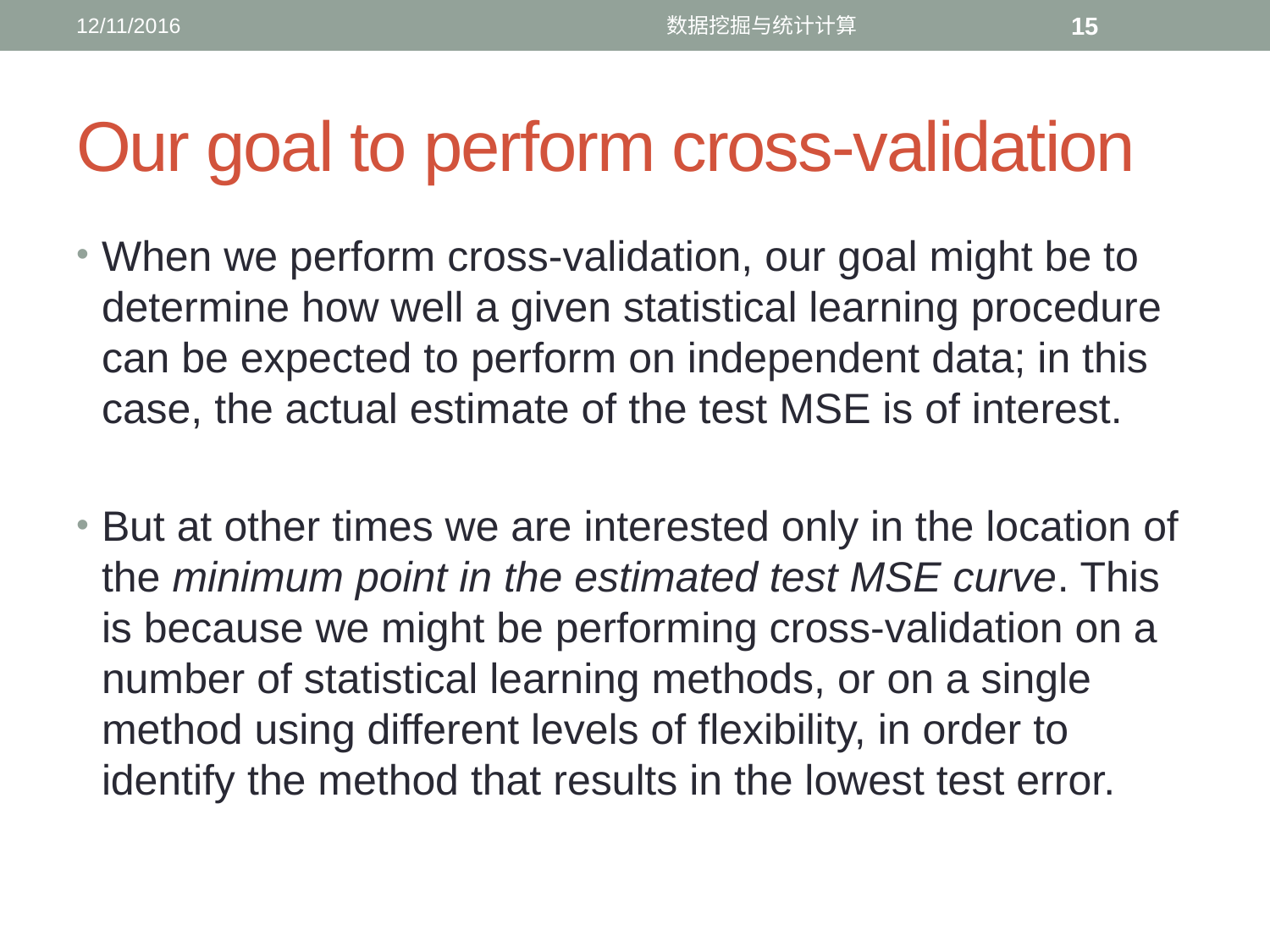

12/11/2016
数据挖掘与统计计算
15
# Our goal to perform cross-validation
When we perform cross-validation, our goal might be to determine how well a given statistical learning procedure can be expected to perform on independent data; in this case, the actual estimate of the test MSE is of interest.

But at other times we are interested only in the location of
the minimum point in the estimated test MSE curve. This is because we might be performing cross-validation on a number of statistical learning methods, or on a single method using different levels of flexibility, in order to identify the method that results in the lowest test error.